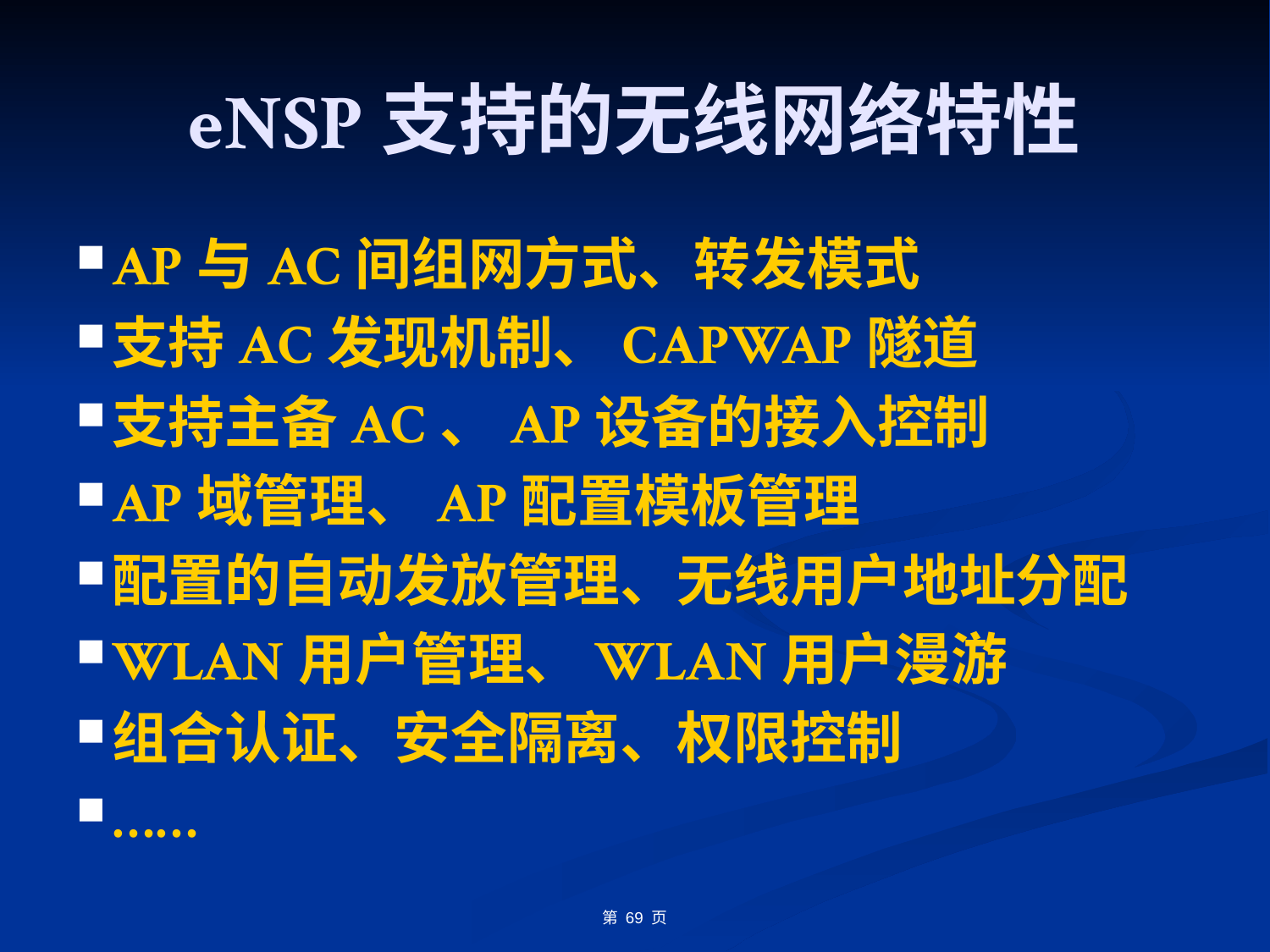

# eNSP支持的无线网络特性
AP与AC间组网方式、转发模式
支持AC发现机制、CAPWAP隧道
支持主备AC、AP设备的接入控制
AP域管理、AP配置模板管理
配置的自动发放管理、无线用户地址分配
WLAN用户管理、WLAN用户漫游
组合认证、安全隔离、权限控制
……
第 69 页